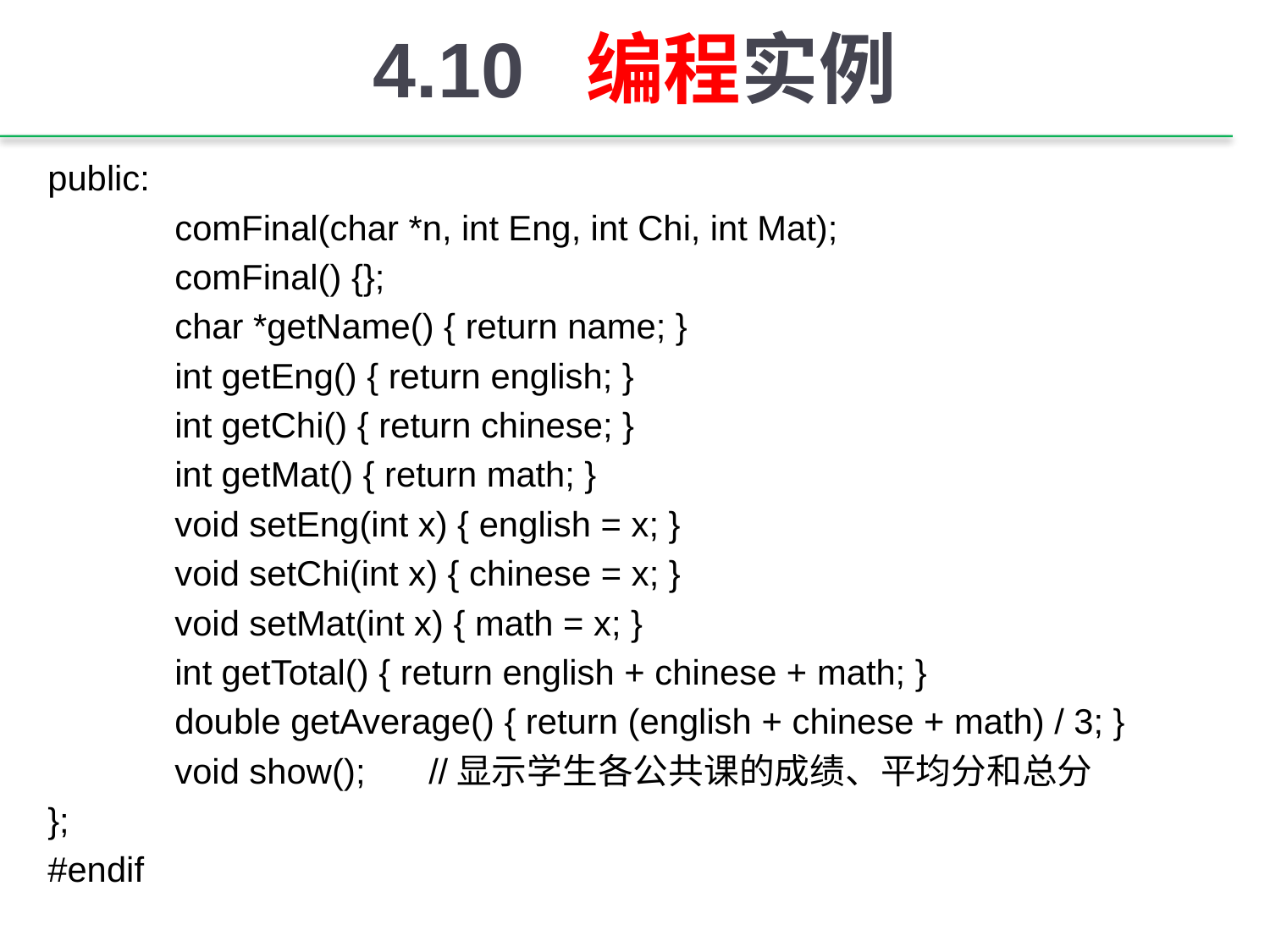

# 4.10  编程实例
public:
	comFinal(char *n, int Eng, int Chi, int Mat);
	comFinal() {};
	char *getName() { return name; }
	int getEng() { return english; }
	int getChi() { return chinese; }
	int getMat() { return math; }
	void setEng(int x) { english = x; }
	void setChi(int x) { chinese = x; }
	void setMat(int x) { math = x; }
	int getTotal() { return english + chinese + math; }
	double getAverage() { return (english + chinese + math) / 3; }
	void show();	//显示学生各公共课的成绩、平均分和总分
};
#endif